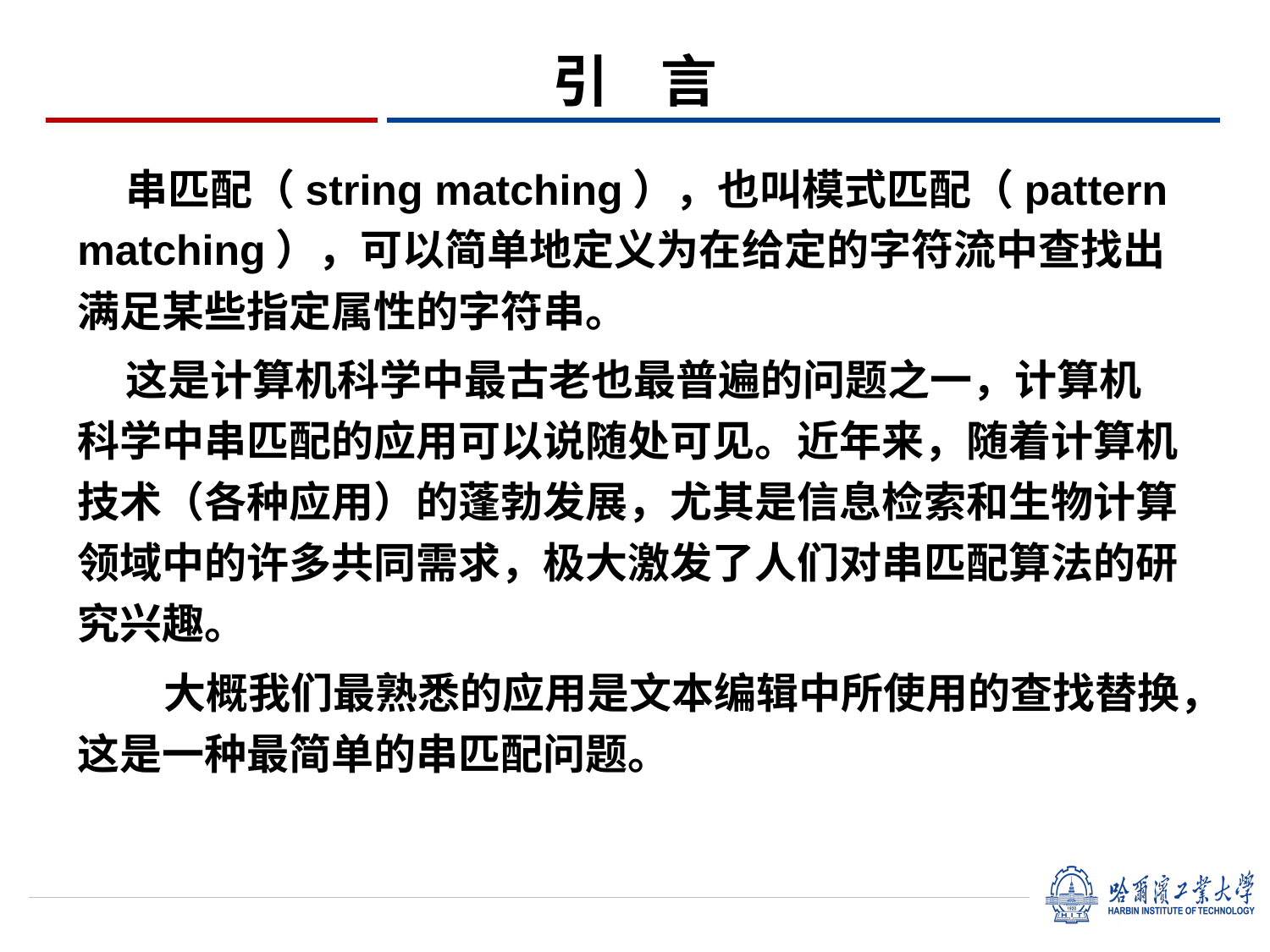

引    言
    串匹配（string matching），也叫模式匹配（pattern matching），可以简单地定义为在给定的字符流中查找出满足某些指定属性的字符串。
    这是计算机科学中最古老也最普遍的问题之一，计算机科学中串匹配的应用可以说随处可见。近年来，随着计算机技术（各种应用）的蓬勃发展，尤其是信息检索和生物计算领域中的许多共同需求，极大激发了人们对串匹配算法的研究兴趣。
        大概我们最熟悉的应用是文本编辑中所使用的查找替换，这是一种最简单的串匹配问题。
3